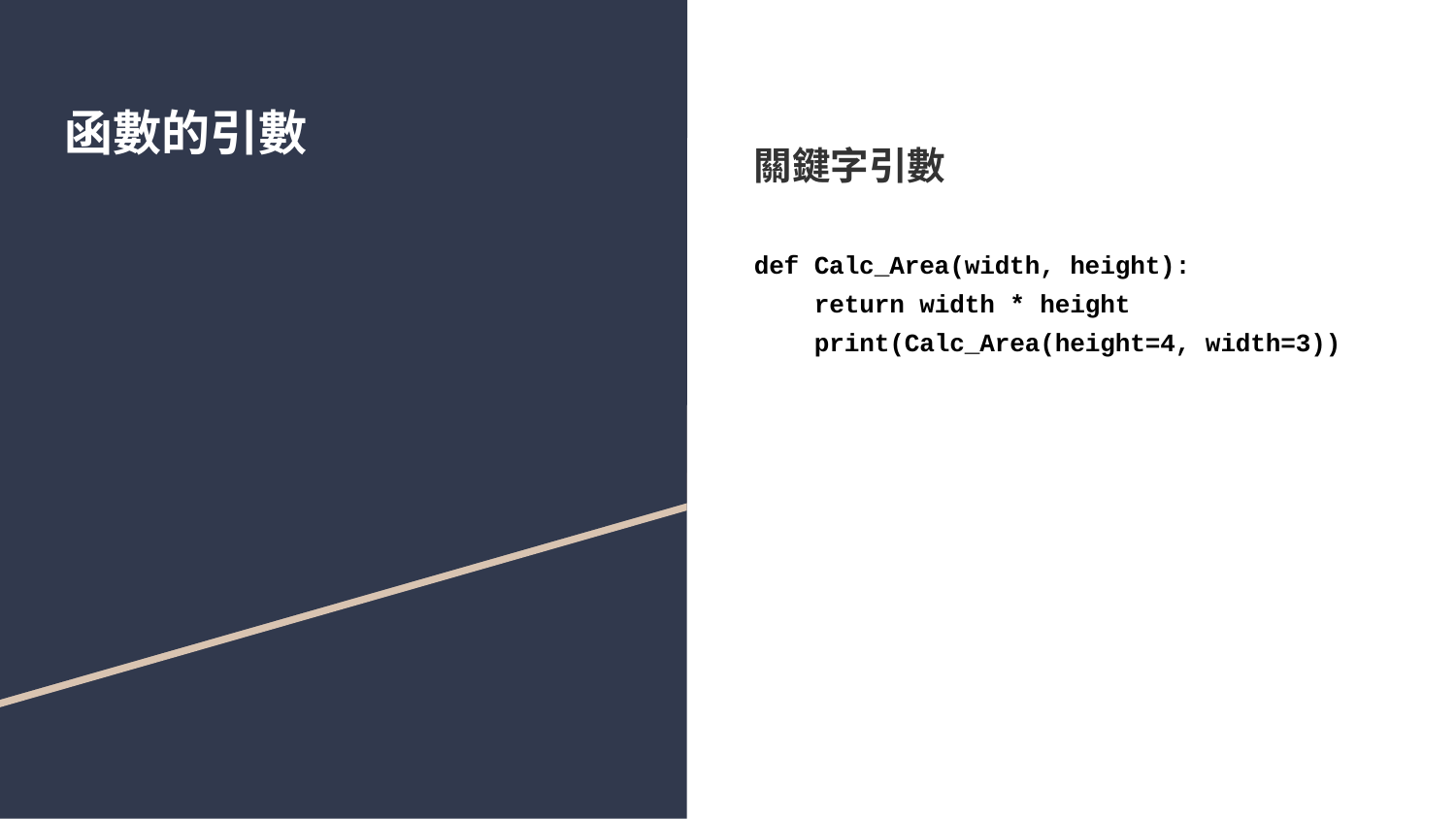

# 函數的引數

關鍵字引數

def Calc_Area(width, height):
    return width * height
    print(Calc_Area(height=4, width=3))